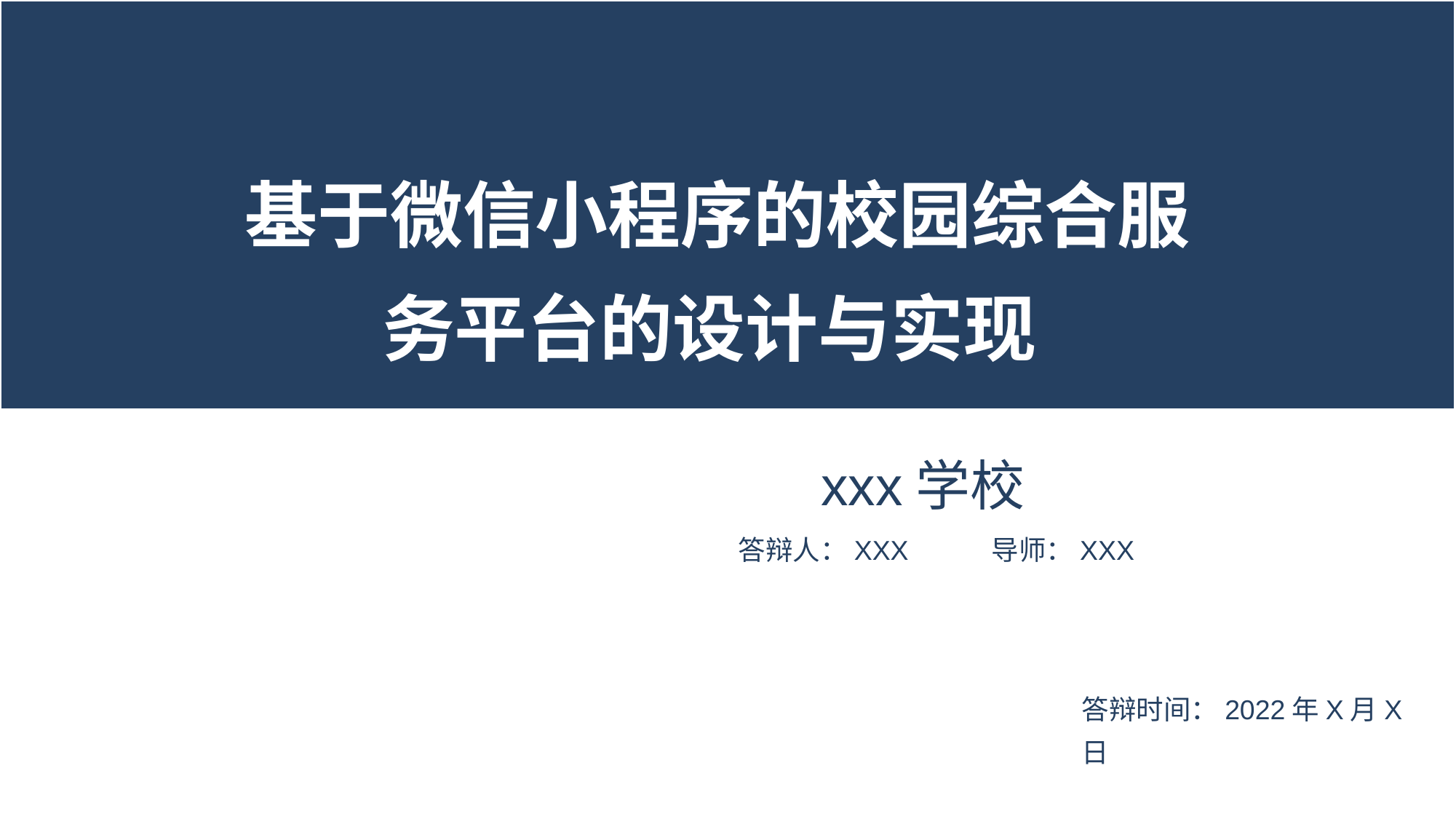

# 基于微信小程序的校园综合服务平台的设计与实现
xxx学校
答辩人：XXX          导师：XXX
答辩时间：2022年X月X日